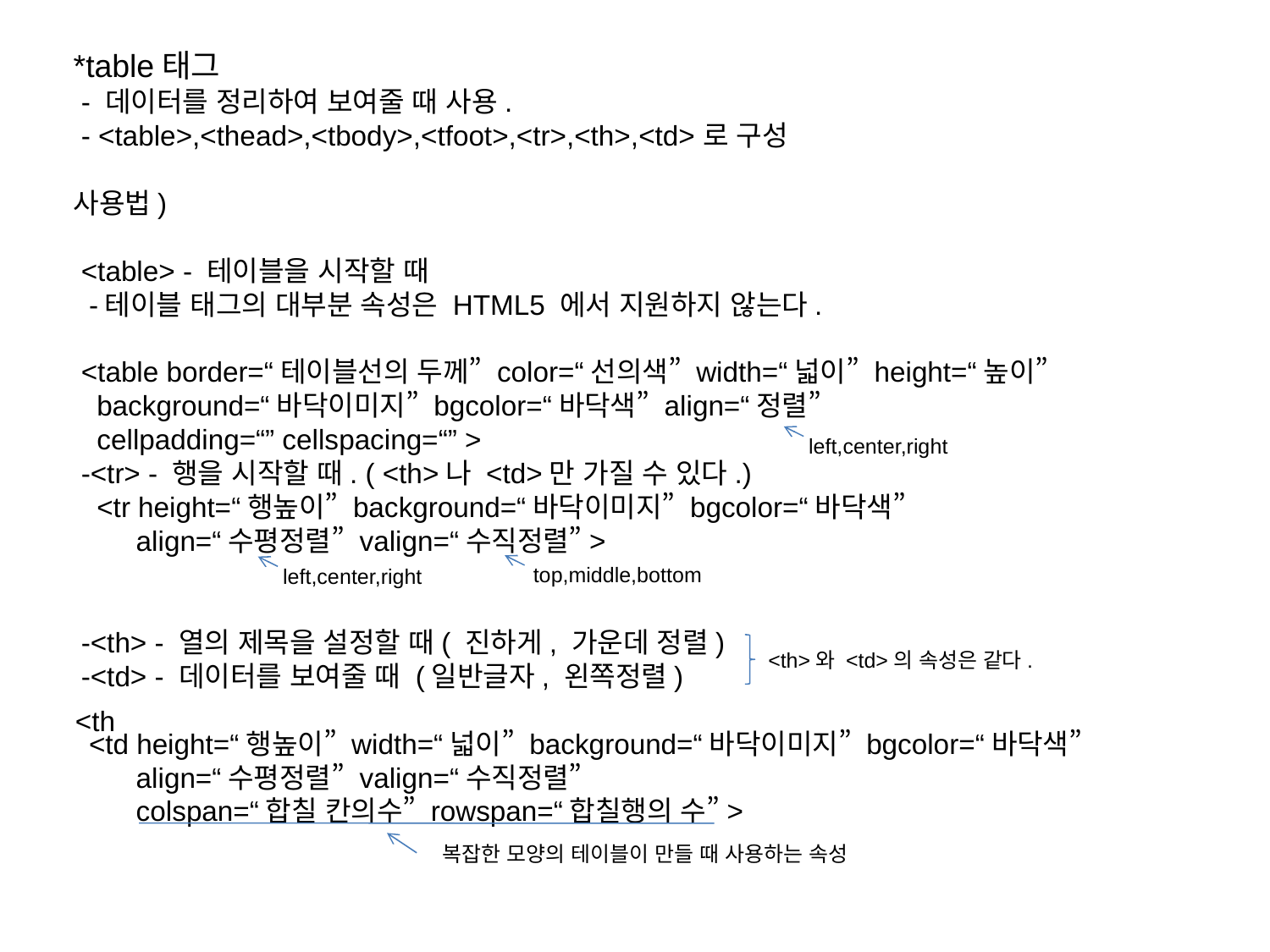

*table태그
 - 데이터를 정리하여 보여줄 때 사용.
 - <table>,<thead>,<tbody>,<tfoot>,<tr>,<th>,<td>로 구성

사용법)

 <table> - 테이블을 시작할 때
  -테이블 태그의 대부분 속성은 HTML5 에서 지원하지 않는다.

 <table border=“테이블선의 두께” color=“선의색” width=“넓이” height=“높이”
   background=“바닥이미지” bgcolor=“바닥색” align=“정렬”
   cellpadding=“” cellspacing=“” >
 -<tr> - 행을 시작할 때. ( <th>나 <td>만 가질 수 있다.)
   <tr height=“행높이” background=“바닥이미지” bgcolor=“바닥색”
        align=“수평정렬” valign=“수직정렬”>

 -<th> - 열의 제목을 설정할 때( 진하게, 가운데 정렬)
 -<td> - 데이터를 보여줄 때 (일반글자, 왼쪽정렬)

  <td height=“행높이” width=“넓이” background=“바닥이미지” bgcolor=“바닥색”
        align=“수평정렬” valign=“수직정렬”
        colspan=“합칠 칸의수” rowspan=“합칠행의 수”>

left,center,right
top,middle,bottom
left,center,right

<th>와 <td>의 속성은 같다.
<th
복잡한 모양의 테이블이 만들 때 사용하는 속성